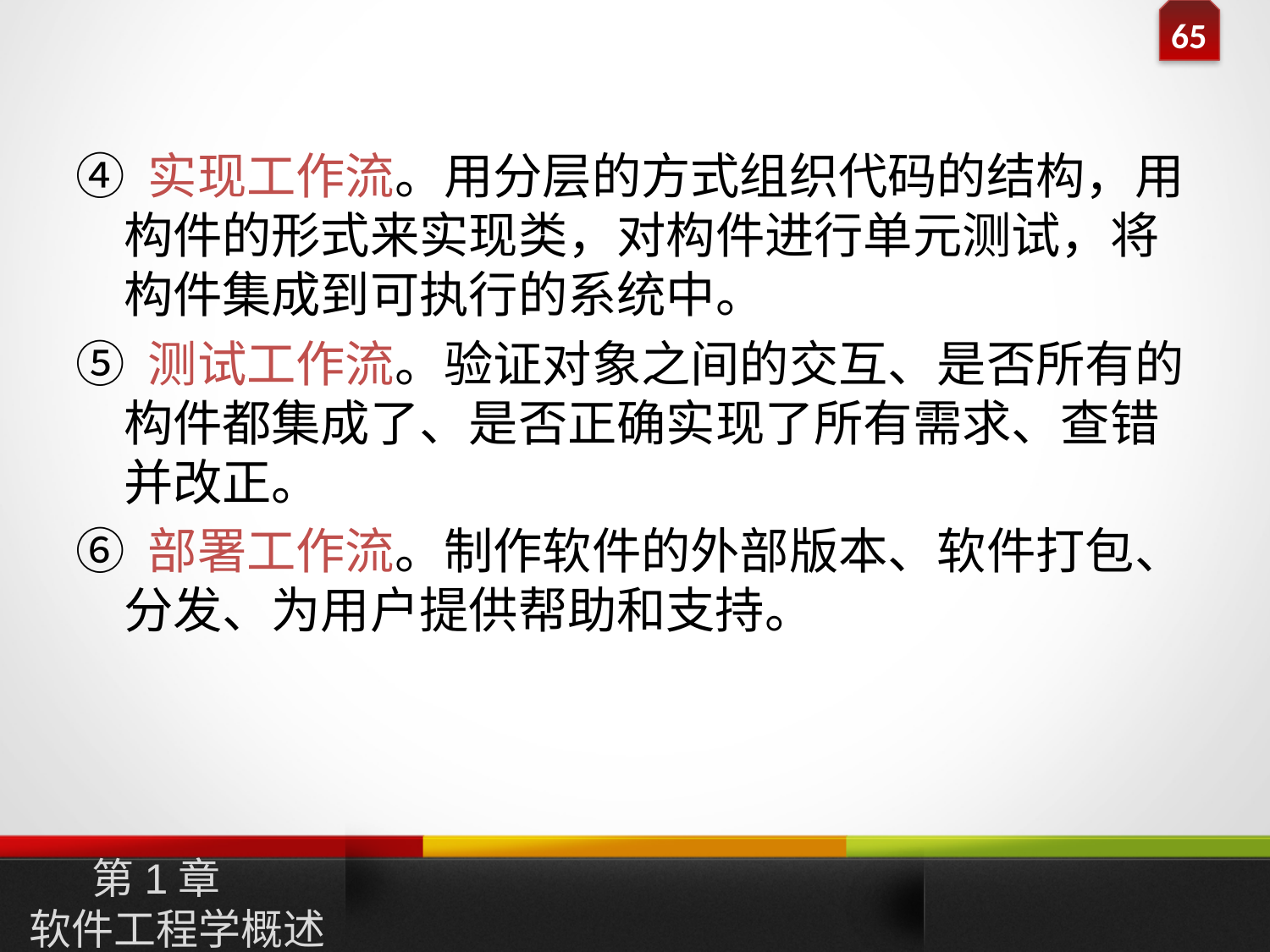

④ 实现工作流。用分层的方式组织代码的结构，用构件的形式来实现类，对构件进行单元测试，将构件集成到可执行的系统中。
⑤ 测试工作流。验证对象之间的交互、是否所有的构件都集成了、是否正确实现了所有需求、查错并改正。
⑥ 部署工作流。制作软件的外部版本、软件打包、分发、为用户提供帮助和支持。